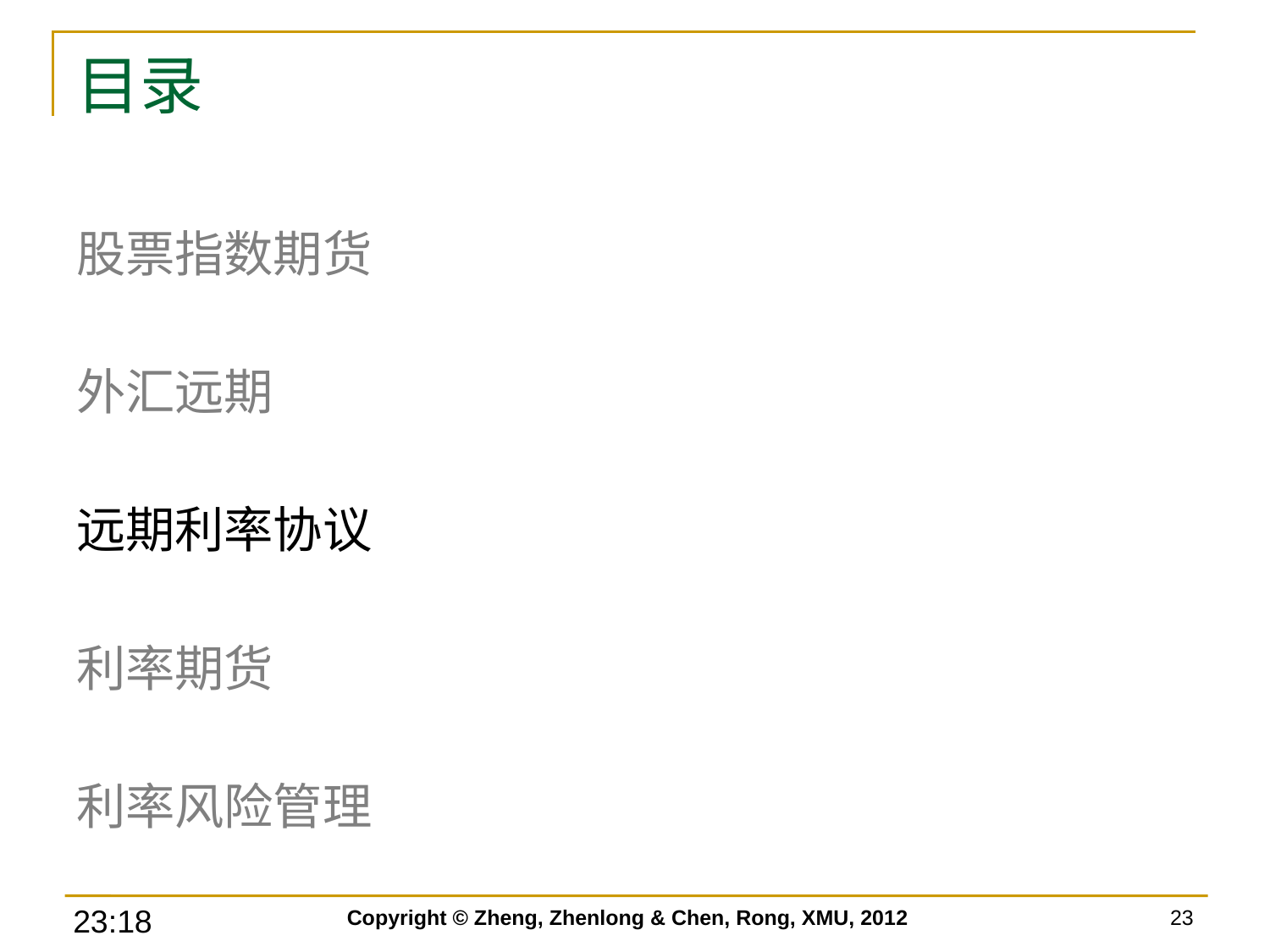

# 目录
股票指数期货

外汇远期

远期利率协议

利率期货

利率风险管理
Copyright © Zheng, Zhenlong & Chen, Rong, XMU, 2012
23